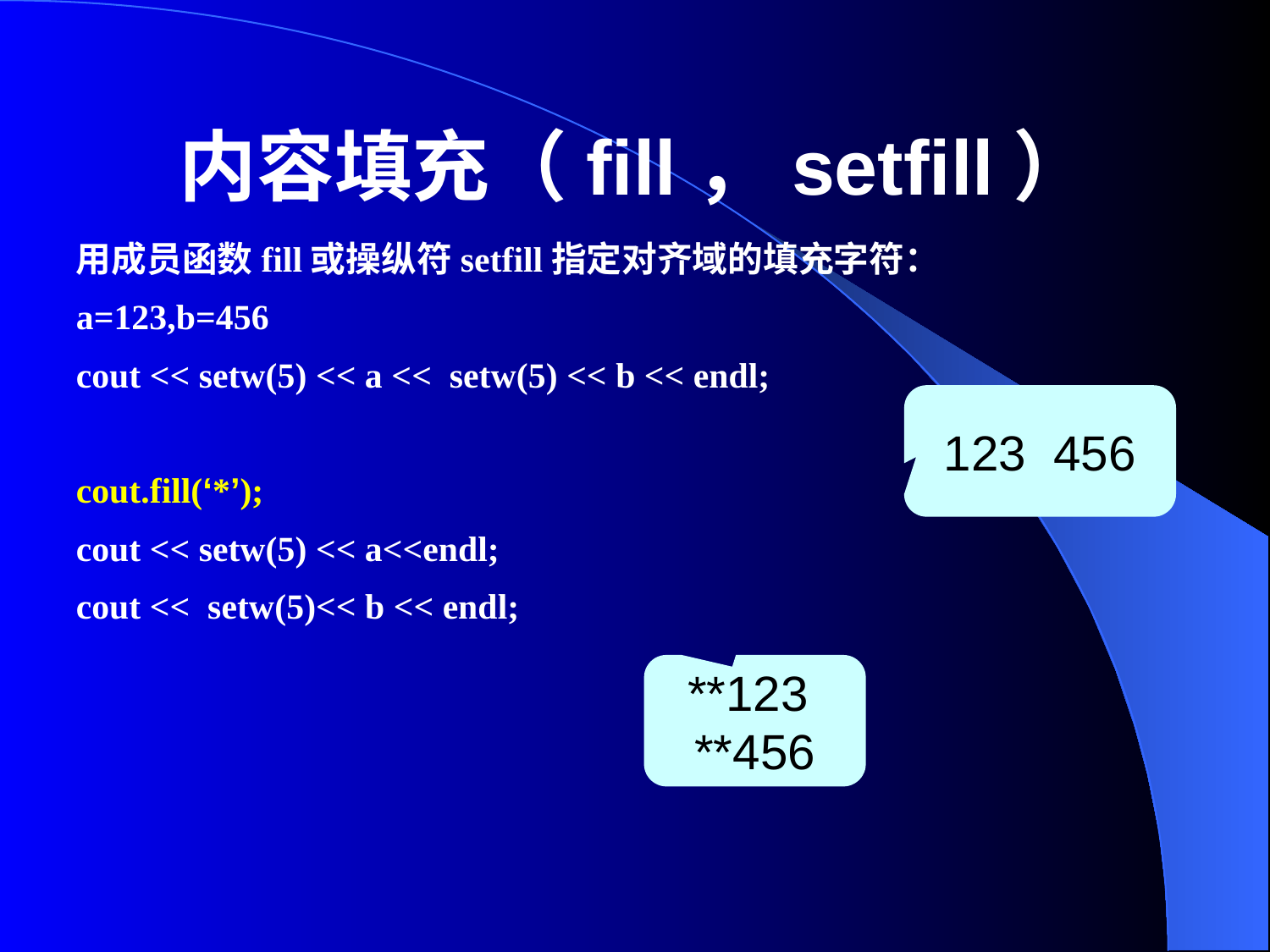

# 内容填充（fill，setfill）
用成员函数fill或操纵符setfill指定对齐域的填充字符：
a=123,b=456
cout << setw(5) << a <<  setw(5) << b << endl;

cout.fill(‘*’);
cout << setw(5) << a<<endl;
cout <<  setw(5)<< b << endl;

123  456
**123  **456